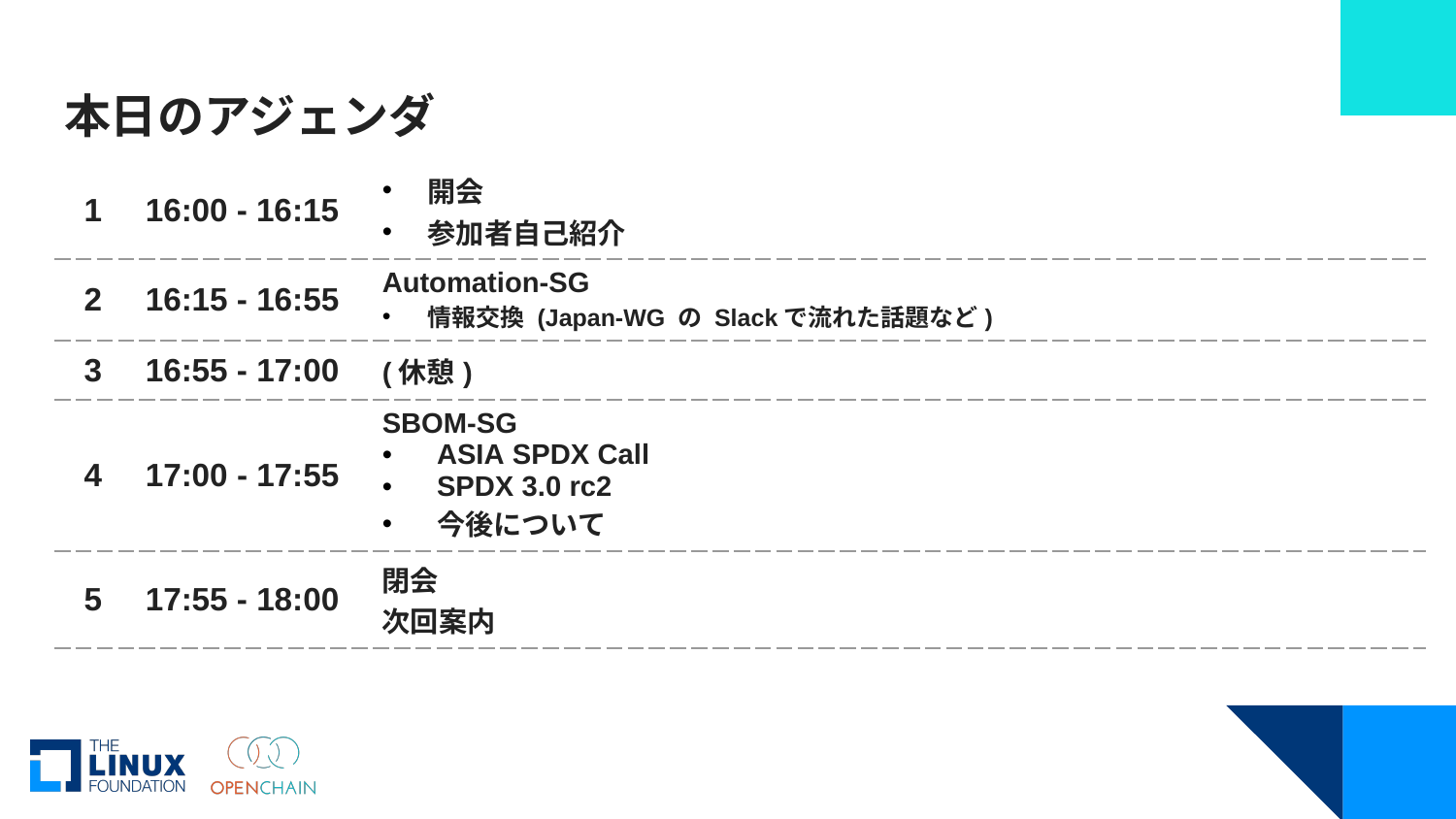

# 本日のアジェンダ
| 1 | 16:00 - 16:15 | 開会 参加者自己紹介 |
| --- | --- | --- |
| 2 | 16:15 - 16:55 | Automation-SG 情報交換 (Japan-WG の Slackで流れた話題など) |
| 3 | 16:55 - 17:00 | (休憩) |
| 4 | 17:00 - 17:55 | SBOM-SG ASIA SPDX Call SPDX 3.0 rc2 今後について |
| 5 | 17:55 - 18:00 | 閉会 次回案内 |